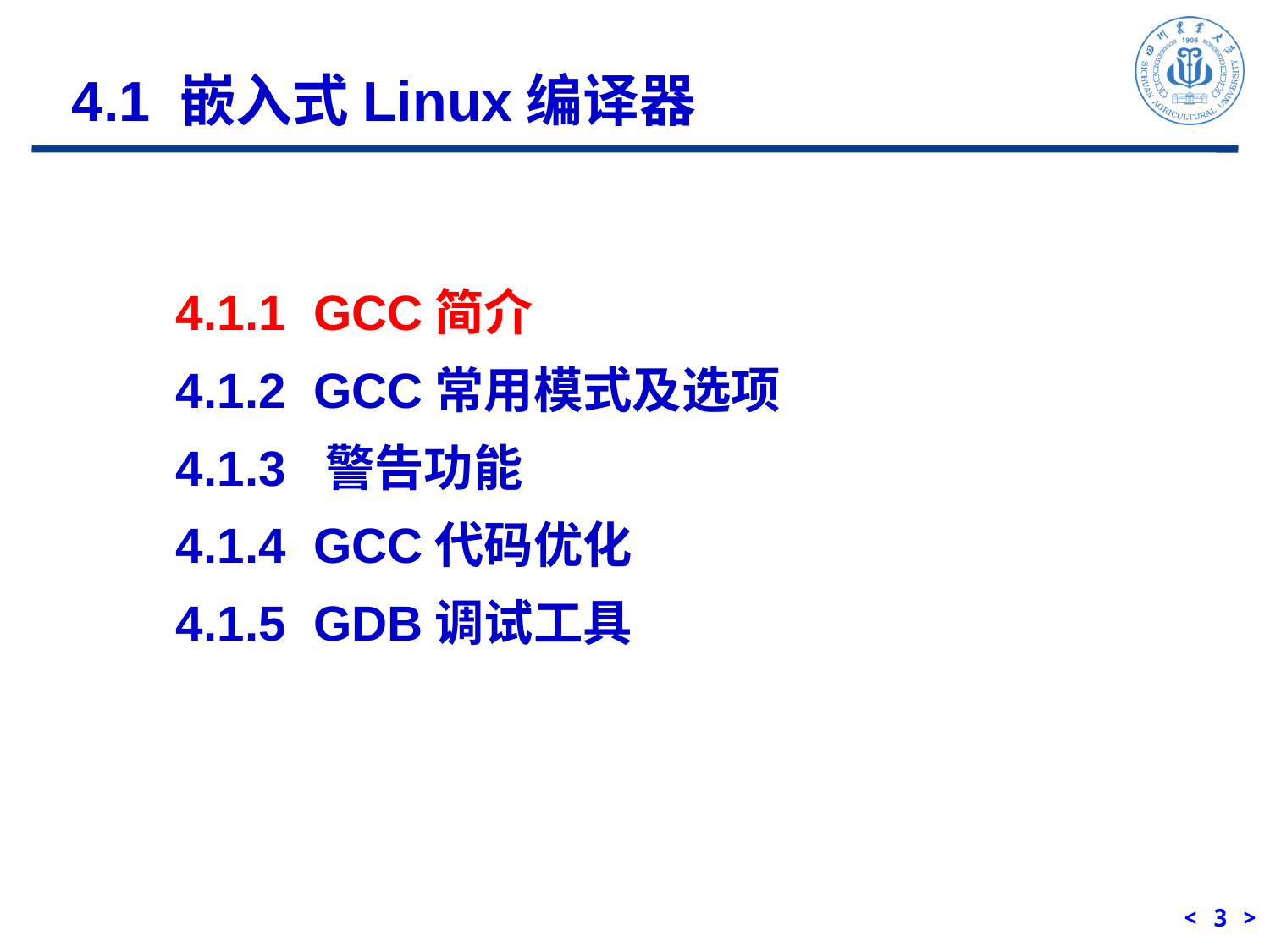

4.1 嵌入式Linux编译器
4.1.1  GCC简介
4.1.2  GCC常用模式及选项
4.1.3  警告功能
4.1.4  GCC代码优化
4.1.5  GDB调试工具